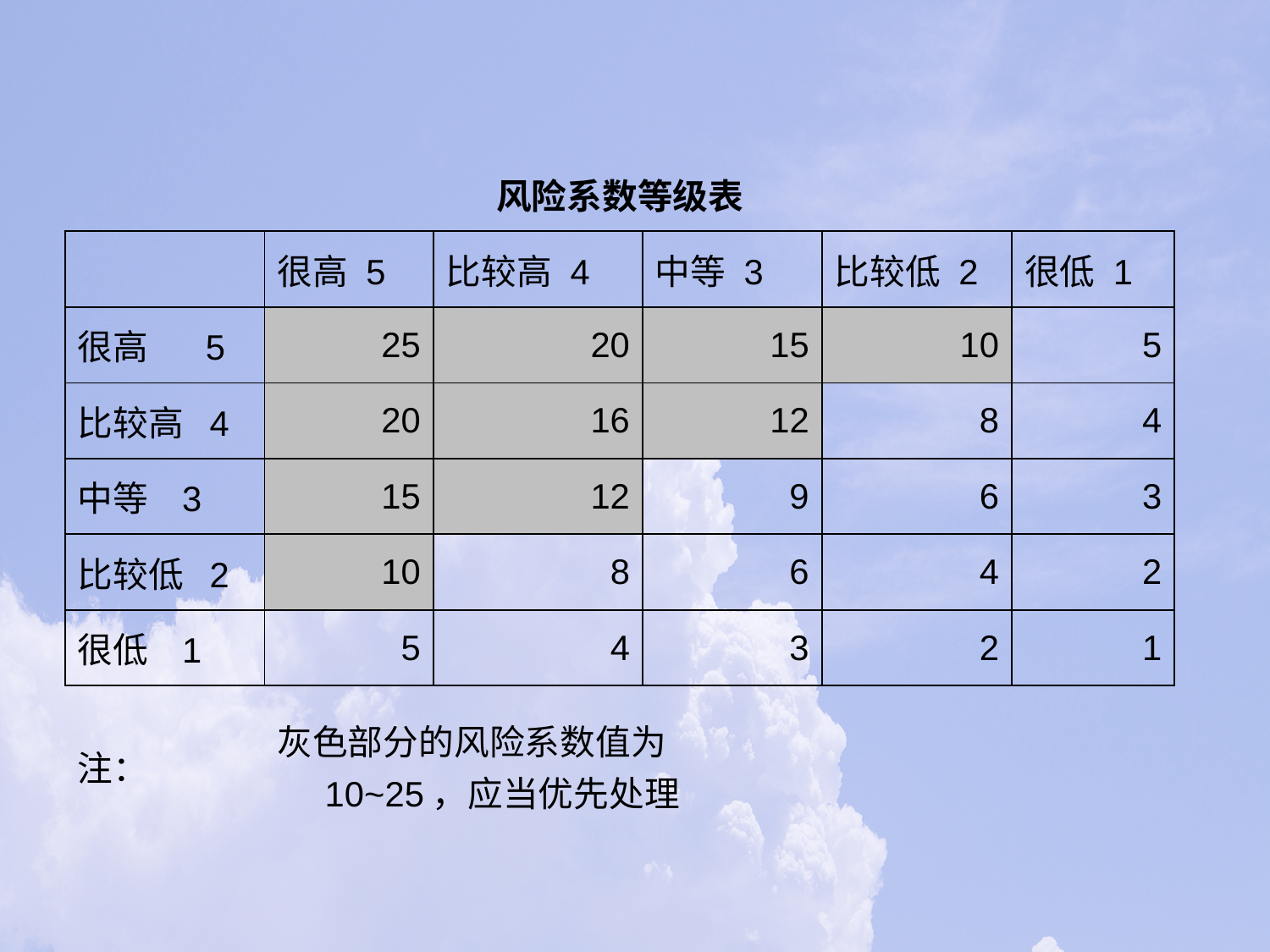

#
| 风险系数等级表 |  |  |  |  |  |
| --- | --- | --- | --- | --- | --- |
|  | 很高 5 | 比较高 4 | 中等 3 | 比较低 2 | 很低 1 |
| 很高 5 | 25 | 20 | 15 | 10 | 5 |
| 比较高 4 | 20 | 16 | 12 | 8 | 4 |
| 中等 3 | 15 | 12 | 9 | 6 | 3 |
| 比较低 2 | 10 | 8 | 6 | 4 | 2 |
| 很低 1 | 5 | 4 | 3 | 2 | 1 |
| 注： | 灰色部分的风险系数值为10~25，应当优先处理 |  |  |  |  |